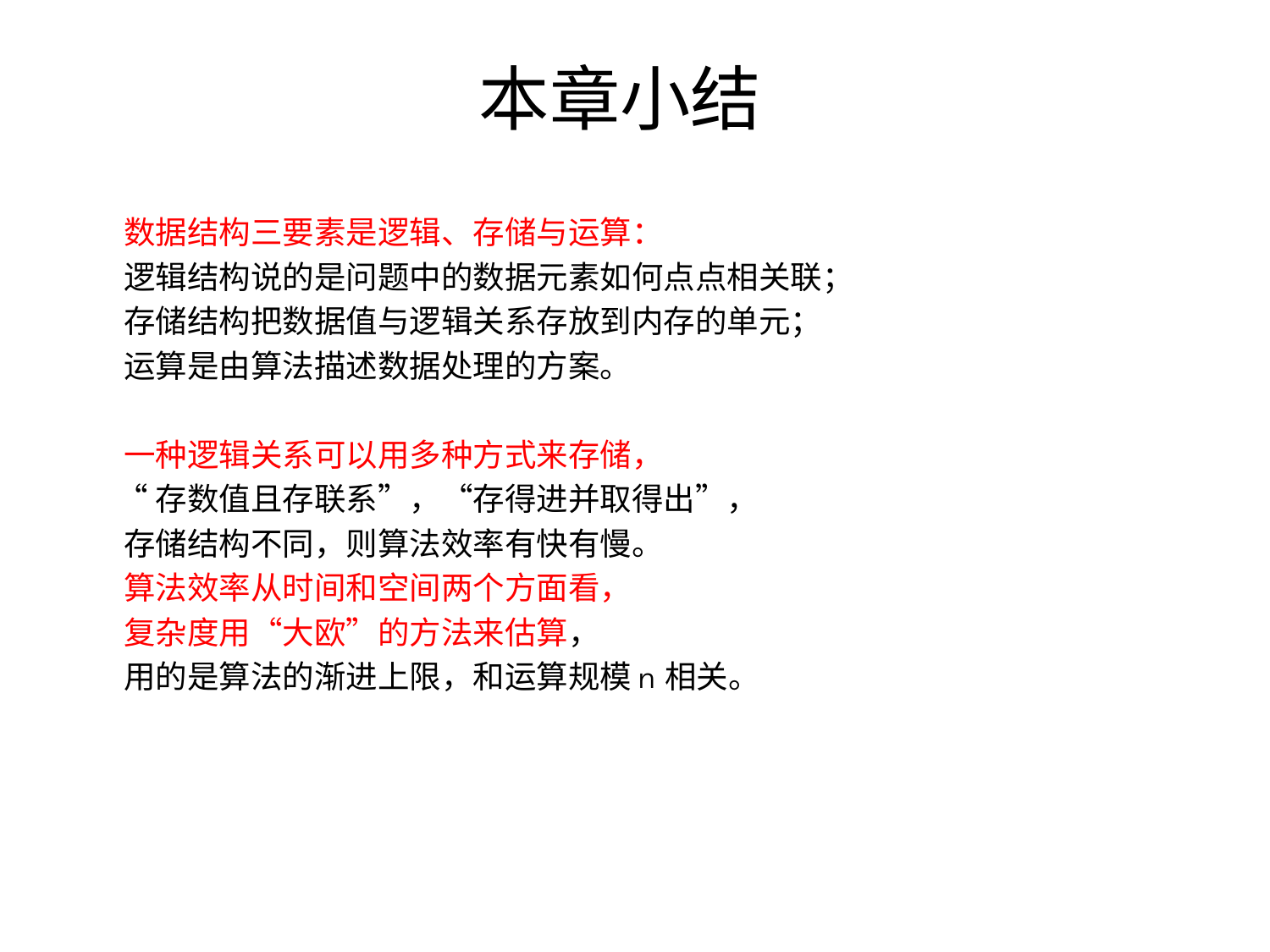

# 本章小结
    数据结构三要素是逻辑、存储与运算：
    逻辑结构说的是问题中的数据元素如何点点相关联；
    存储结构把数据值与逻辑关系存放到内存的单元；
    运算是由算法描述数据处理的方案。

    一种逻辑关系可以用多种方式来存储，
    “存数值且存联系”，“存得进并取得出”，
    存储结构不同，则算法效率有快有慢。
    算法效率从时间和空间两个方面看，
    复杂度用“大欧”的方法来估算，
    用的是算法的渐进上限，和运算规模n相关。

95